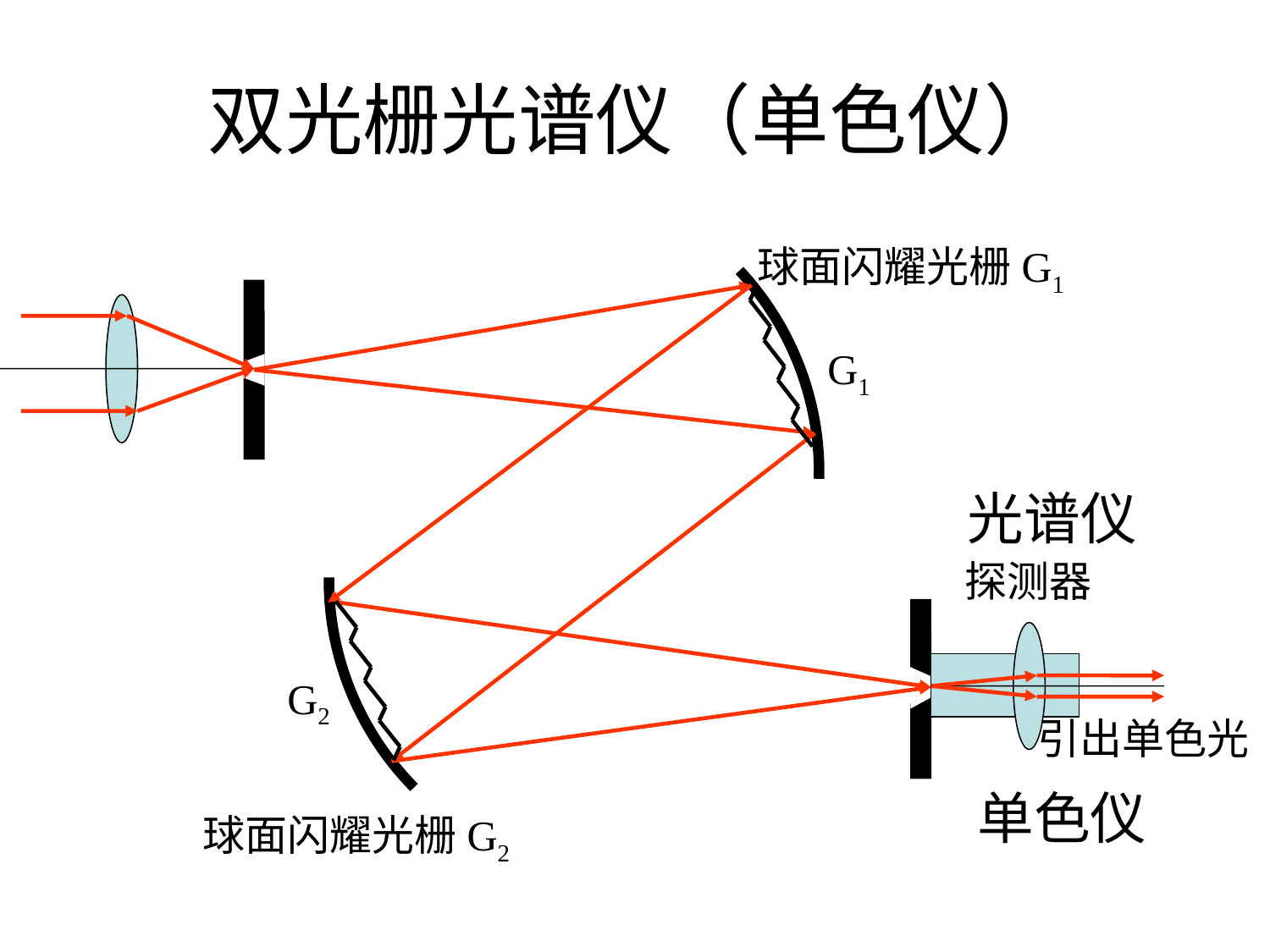

# 双光栅光谱仪（单色仪）

球面闪耀光栅G1

G1

光谱仪
探测器

G2

引出单色光
单色仪
球面闪耀光栅G2